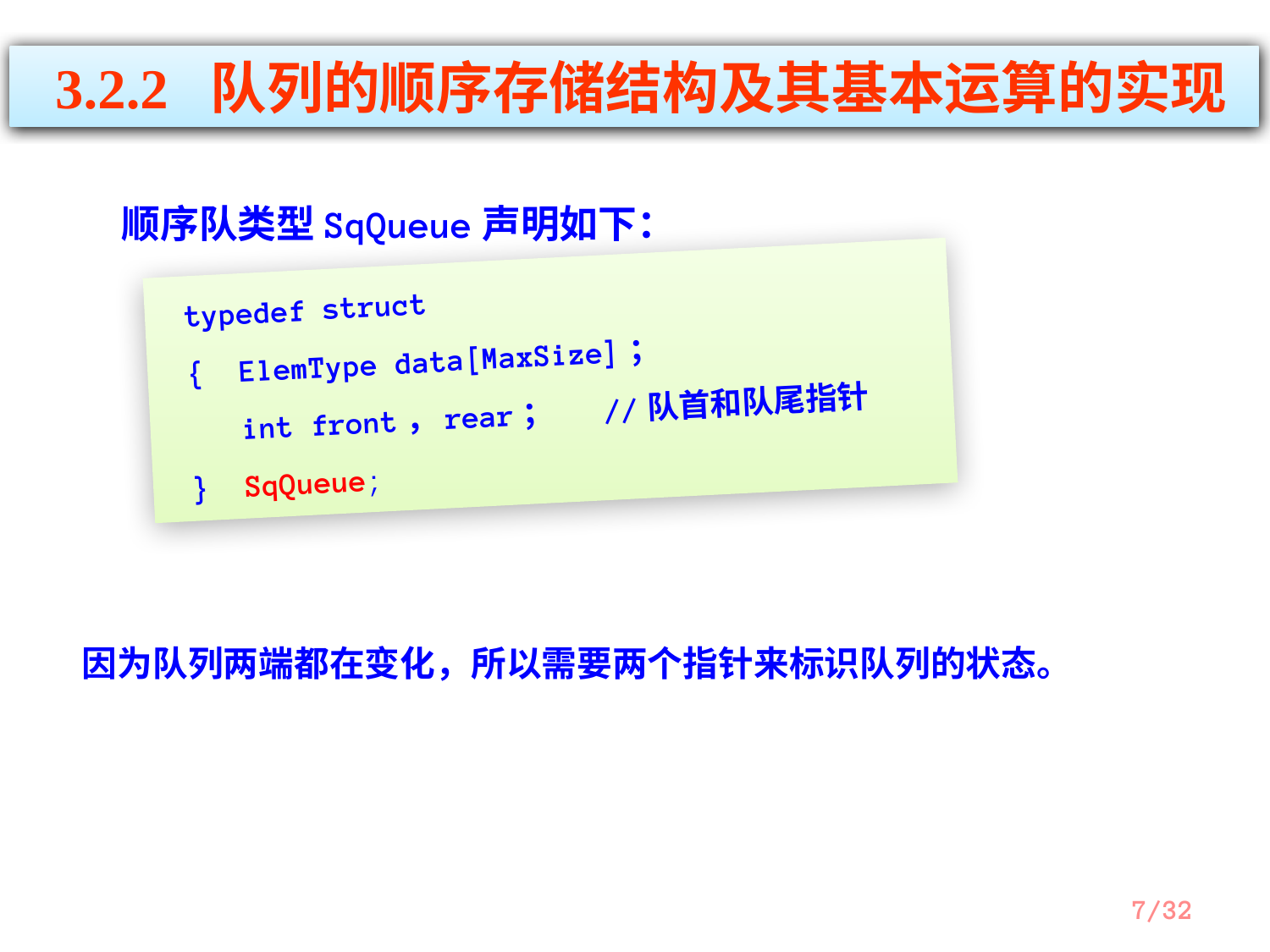

3.2.2  队列的顺序存储结构及其基本运算的实现
顺序队类型SqQueue声明如下：
typedef struct
{  ElemType data[MaxSize]；
   int front，rear；      //队首和队尾指针
}  SqQueue;
因为队列两端都在变化，所以需要两个指针来标识队列的状态。
7/32